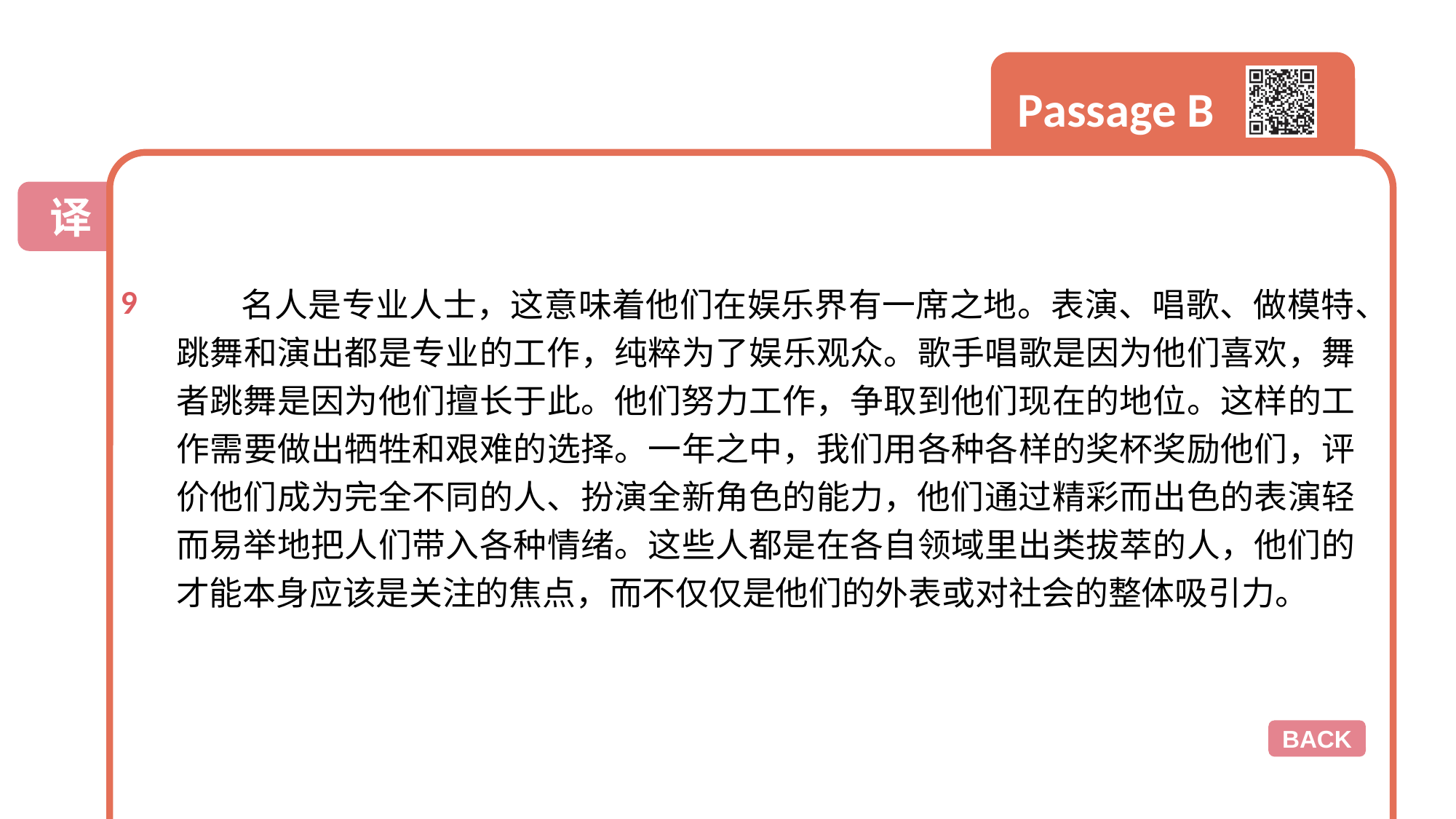

名人是专业人士，这意味着他们在娱乐界有一席之地。表演、唱歌、做模特、跳舞和演出都是专业的工作，纯粹为了娱乐观众。歌手唱歌是因为他们喜欢，舞者跳舞是因为他们擅长于此。他们努力工作，争取到他们现在的地位。这样的工作需要做出牺牲和艰难的选择。一年之中，我们用各种各样的奖杯奖励他们，评价他们成为完全不同的人、扮演全新角色的能力，他们通过精彩而出色的表演轻而易举地把人们带入各种情绪。这些人都是在各自领域里出类拔萃的人，他们的才能本身应该是关注的焦点，而不仅仅是他们的外表或对社会的整体吸引力。

9

BACK